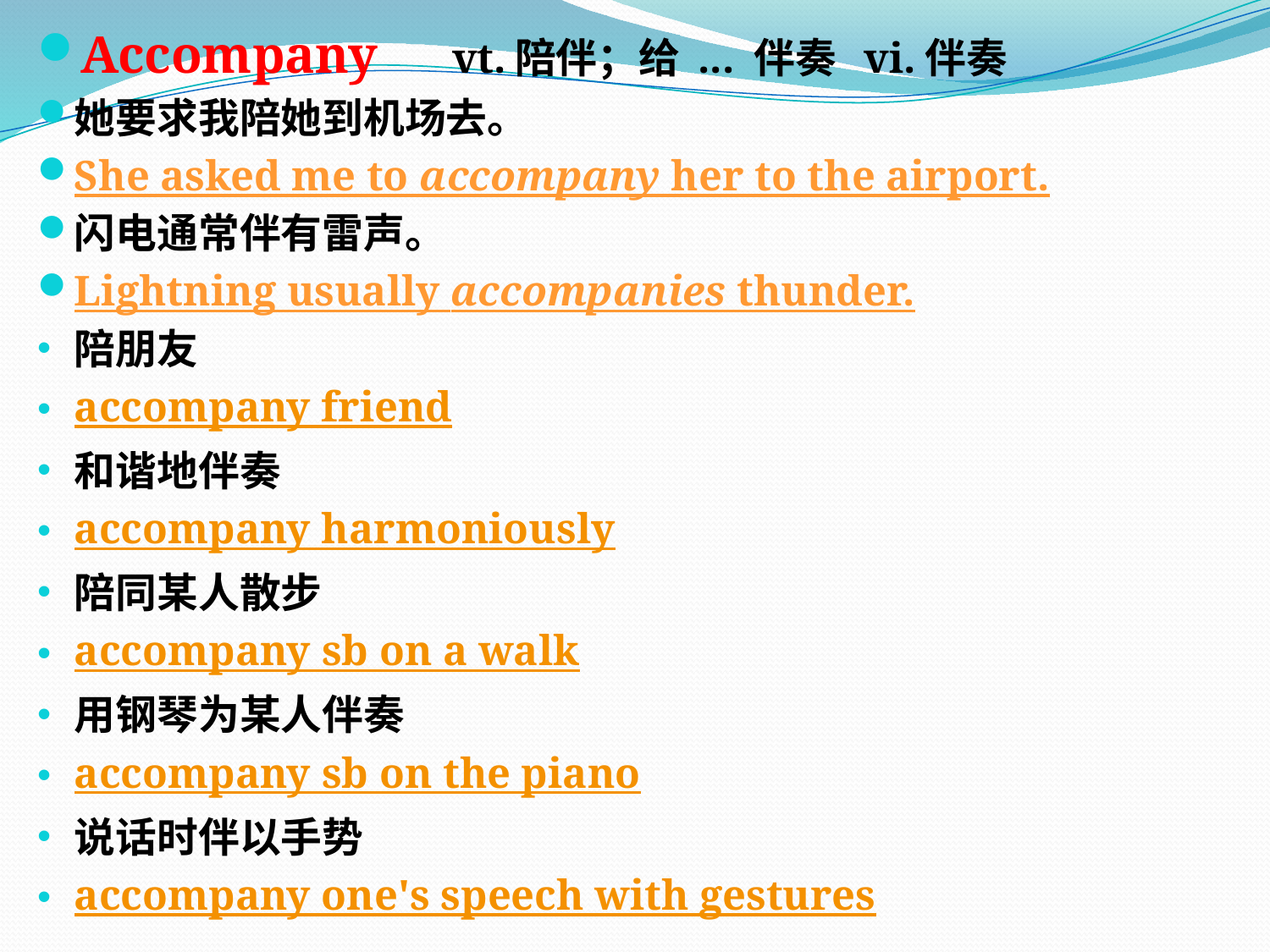

Accompany 　vt.陪伴；给 ... 伴奏  vi.伴奏
她要求我陪她到机场去。
She asked me to accompany her to the airport.
闪电通常伴有雷声。
Lightning usually accompanies thunder.
陪朋友
accompany friend
和谐地伴奏
accompany harmoniously
陪同某人散步
accompany sb on a walk
用钢琴为某人伴奏
accompany sb on the piano
说话时伴以手势
accompany one's speech with gestures